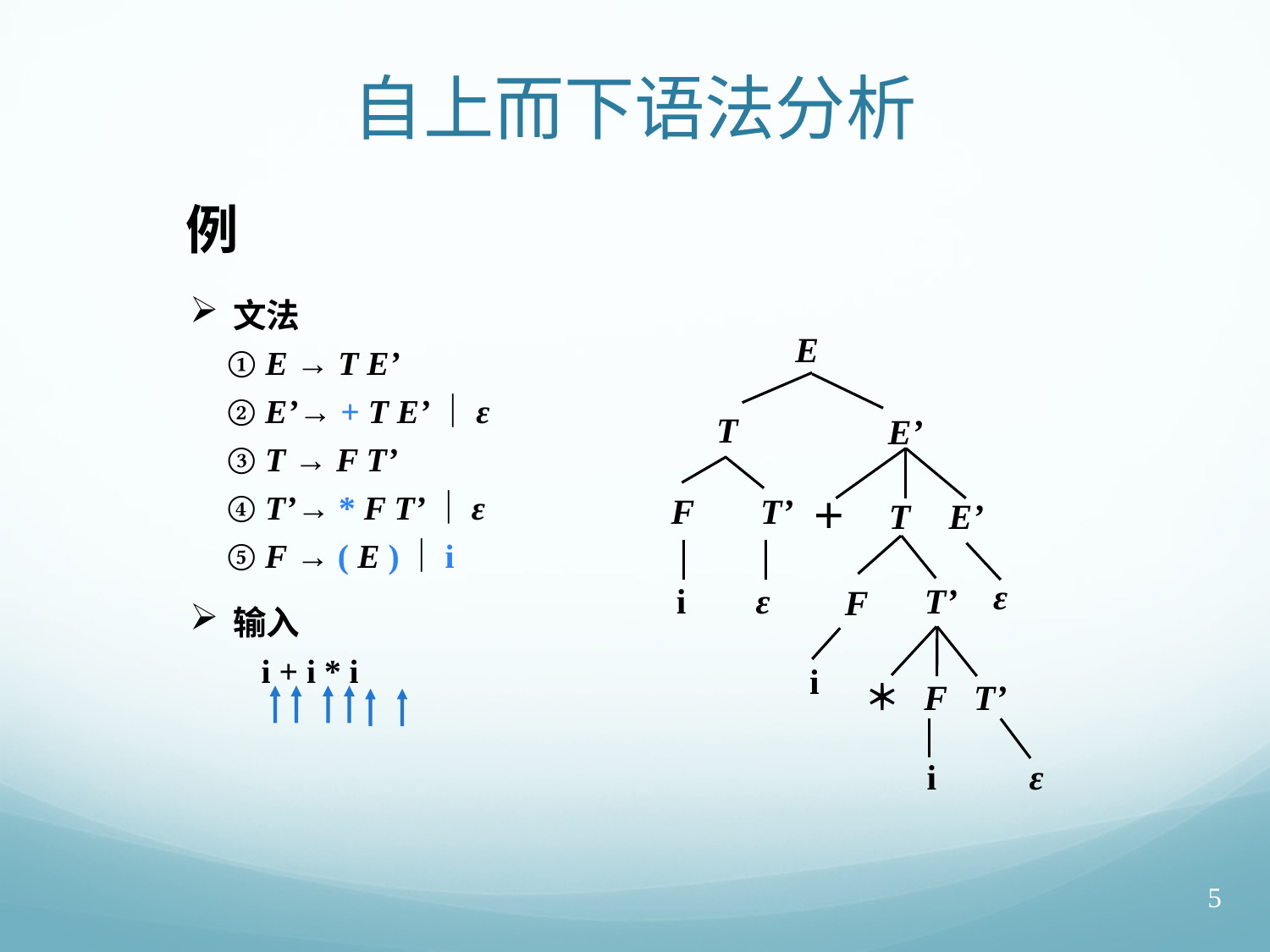

自上而下语法分析
# 例
文法
① E → T E’
② E’→ + T E’｜ε
③ T → F T’
④ T’→ * F T’｜ε
⑤ F → ( E )｜i
输入
    i + i * i
E
T
E’
F
T’
＋
T
E’
ε
i
ε
T’
F
i
＊
F
T’

i
ε
5